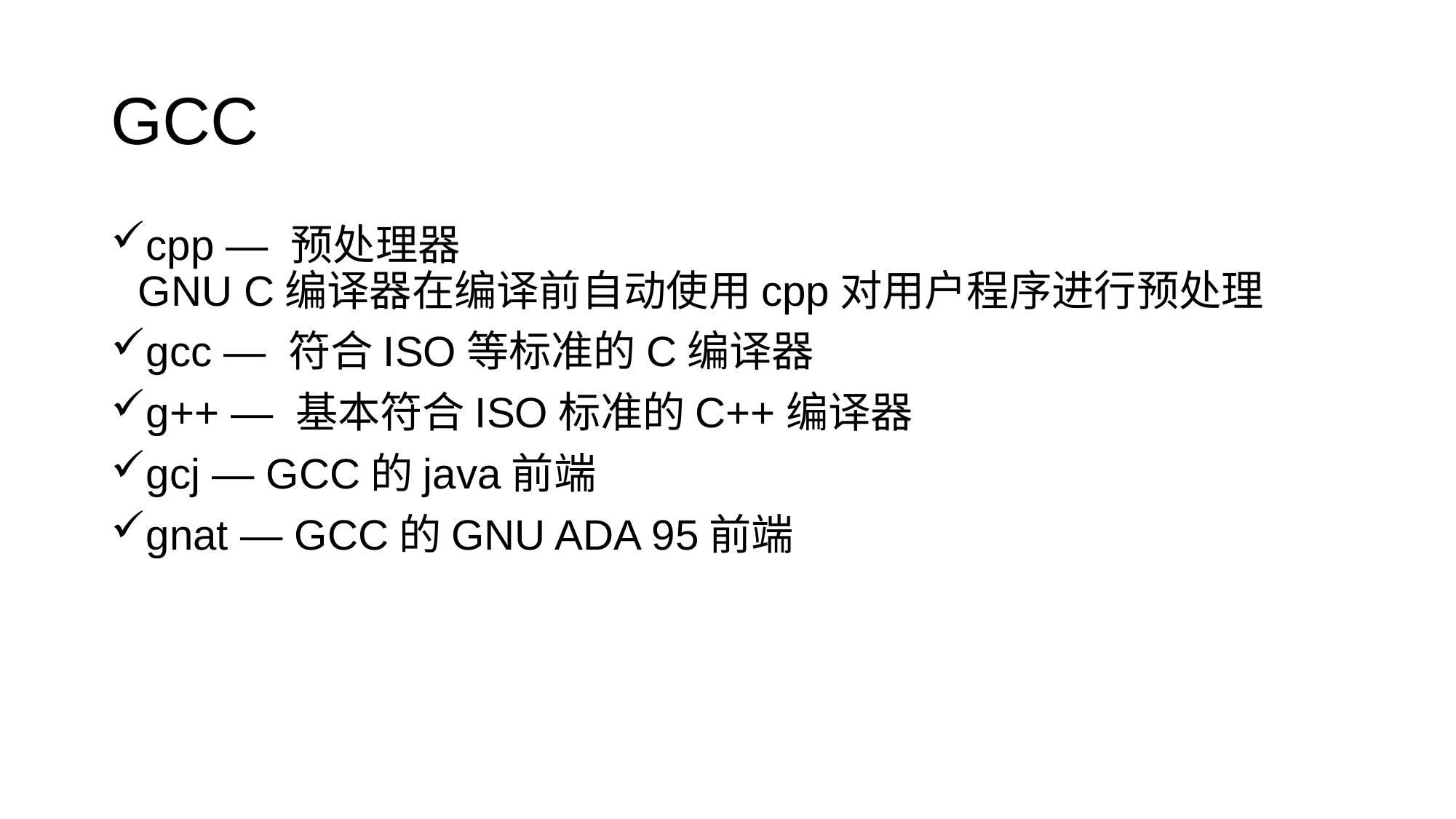

# GCC
cpp — 预处理器
GNU C编译器在编译前自动使用cpp对用户程序进行预处理
gcc — 符合ISO等标准的C编译器
g++ — 基本符合ISO标准的C++编译器
gcj — GCC的java前端
gnat — GCC的GNU ADA 95前端